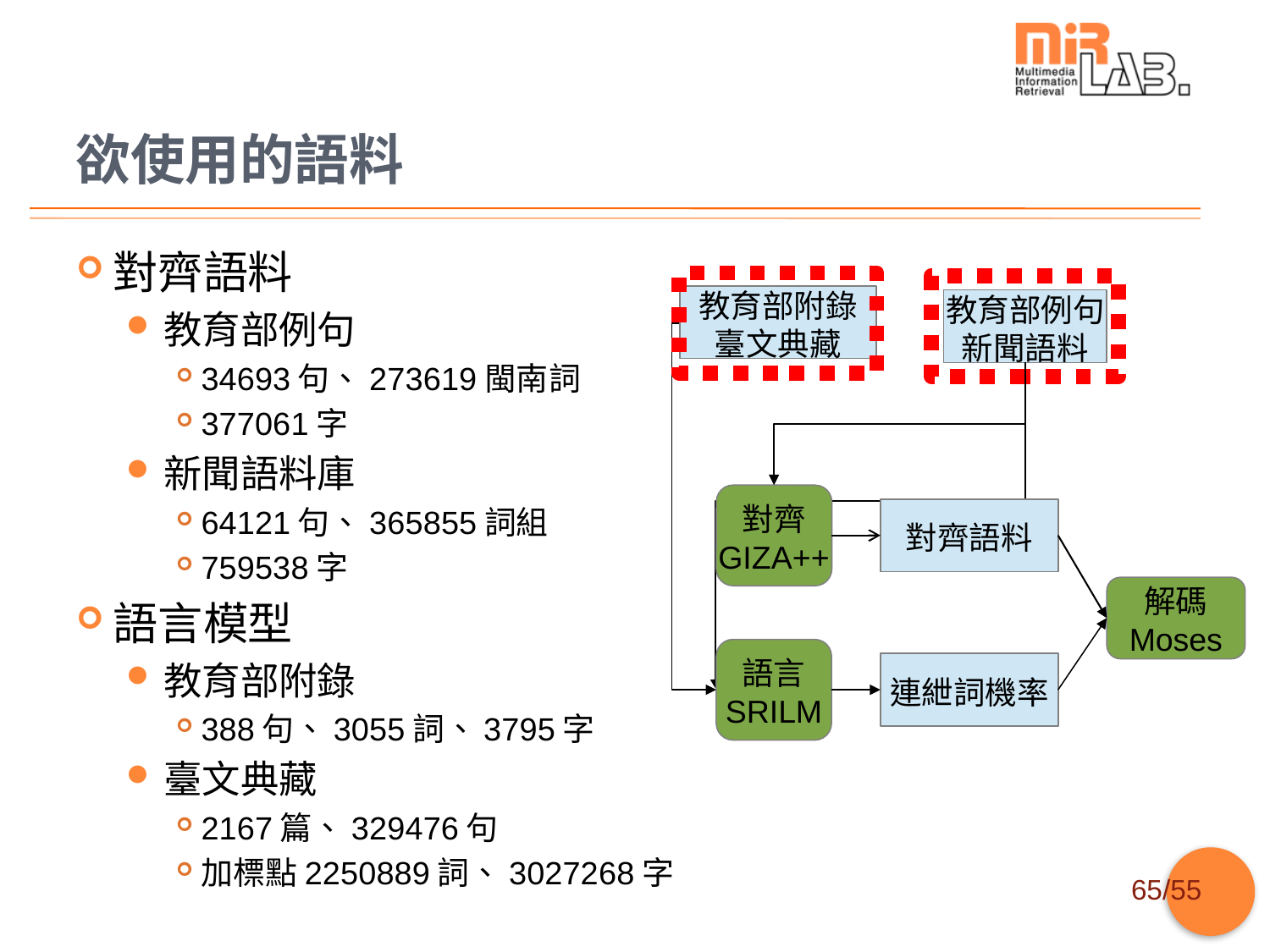

# 欲使用的語料
對齊語料
教育部例句
34693句、273619閩南詞
377061字
新聞語料庫
64121句、365855詞組
759538字
語言模型
教育部附錄
388句、3055詞、3795字
臺文典藏
2167篇、329476句
加標點2250889詞、3027268字

教育部附錄
臺文典藏

教育部例句
新聞語料
對齊
GIZA++
對齊語料
解碼
Moses
語言
SRILM
連紲詞機率